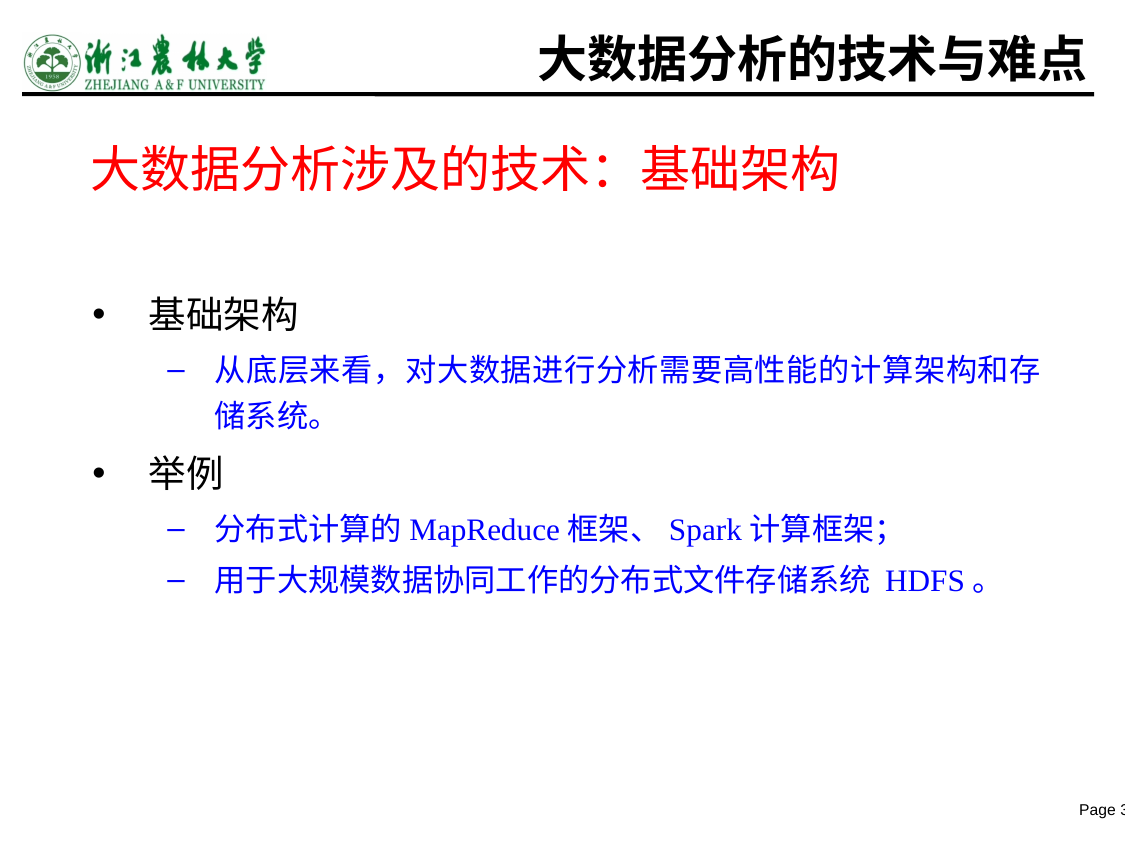

# 大数据分析的技术与难点

大数据分析涉及的技术：基础架构
基础架构
从底层来看，对大数据进行分析需要高性能的计算架构和存储系统。
举例
分布式计算的MapReduce框架、Spark计算框架；
用于大规模数据协同工作的分布式文件存储系统 HDFS。